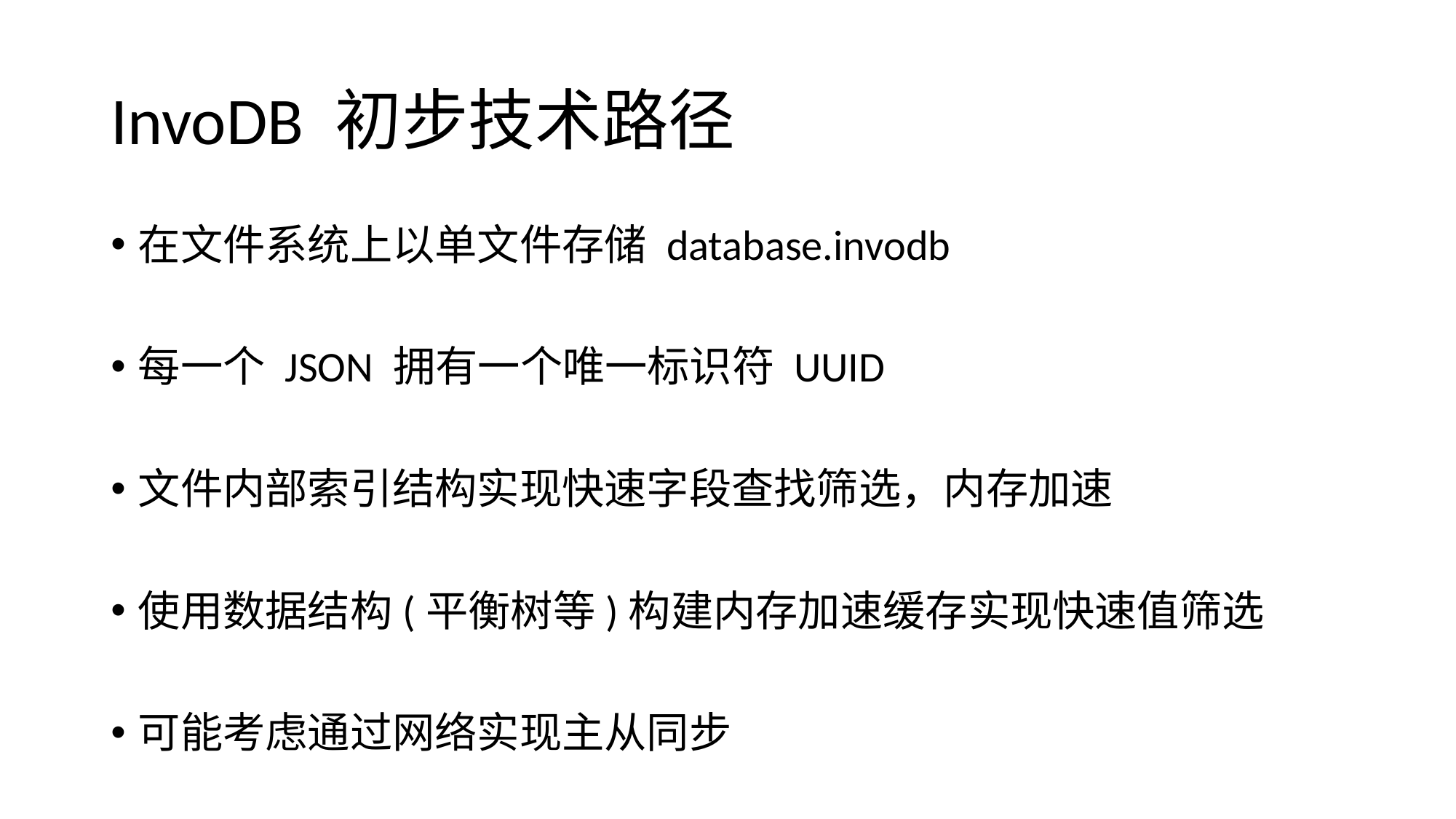

# InvoDB 初步技术路径
在文件系统上以单文件存储 database.invodb

每一个 JSON 拥有一个唯一标识符 UUID

文件内部索引结构实现快速字段查找筛选，内存加速

使用数据结构(平衡树等)构建内存加速缓存实现快速值筛选

可能考虑通过网络实现主从同步